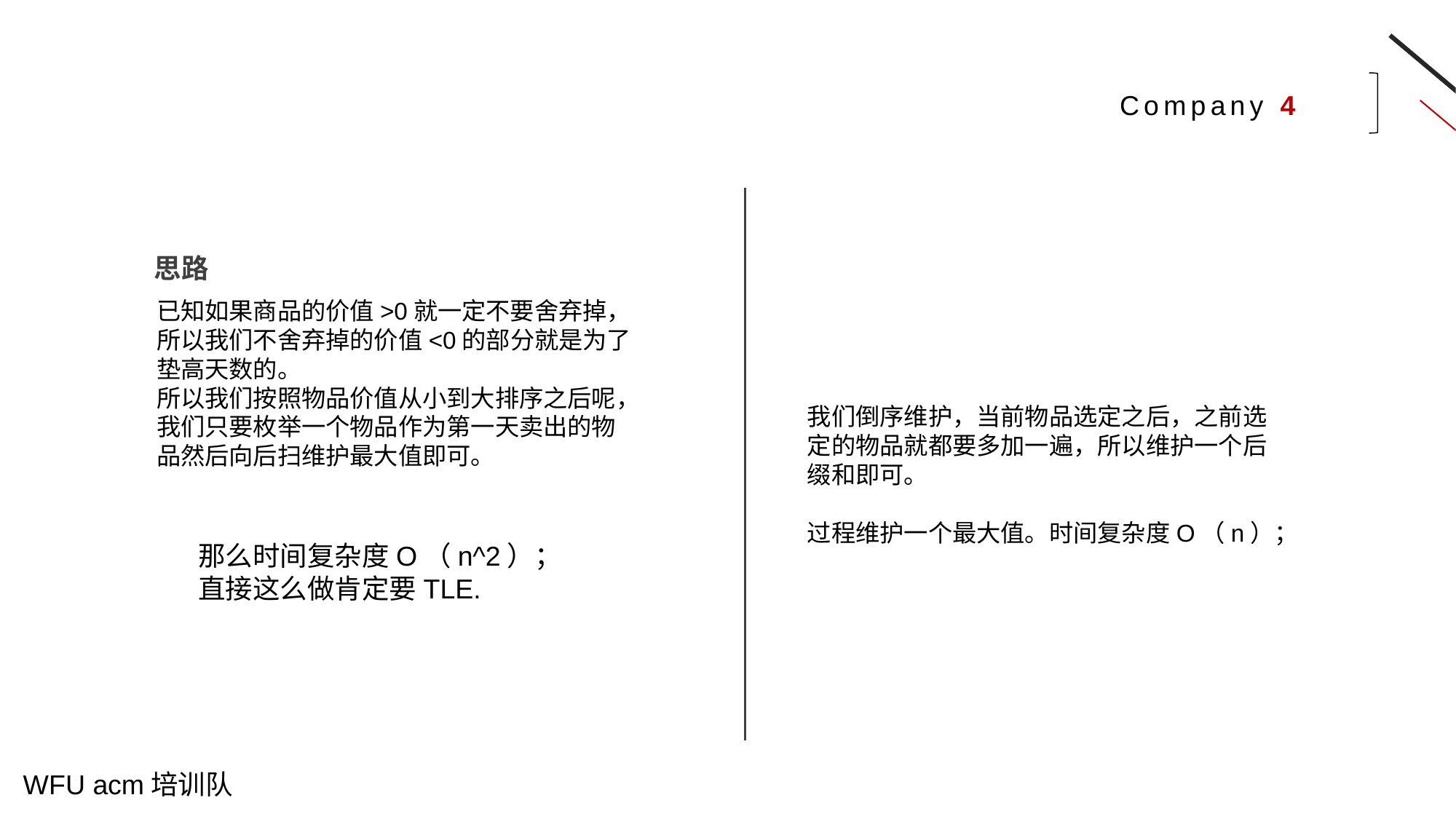

Company 4
思路
已知如果商品的价值>0就一定不要舍弃掉，所以我们不舍弃掉的价值<0的部分就是为了垫高天数的。
所以我们按照物品价值从小到大排序之后呢，我们只要枚举一个物品作为第一天卖出的物品然后向后扫维护最大值即可。

我们倒序维护，当前物品选定之后，之前选定的物品就都要多加一遍，所以维护一个后缀和即可。

过程维护一个最大值。时间复杂度O（n）；

### Chart

| Category |
|---|
那么时间复杂度O（n^2）；
直接这么做肯定要TLE.

WFU acm培训队